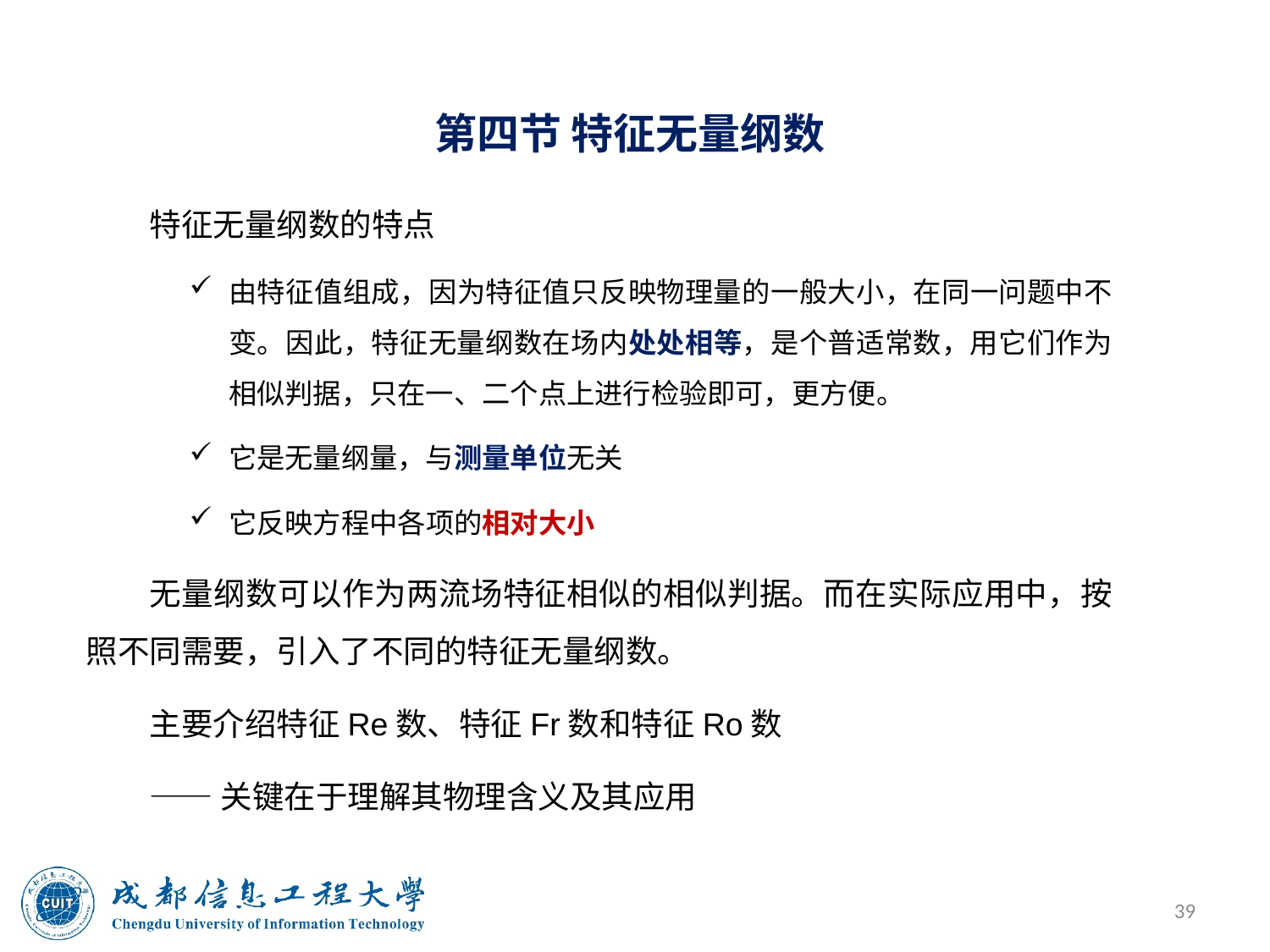

第四节 特征无量纲数
特征无量纲数的特点
由特征值组成，因为特征值只反映物理量的一般大小，在同一问题中不变。因此，特征无量纲数在场内处处相等，是个普适常数，用它们作为相似判据，只在一、二个点上进行检验即可，更方便。
它是无量纲量，与测量单位无关
它反映方程中各项的相对大小
无量纲数可以作为两流场特征相似的相似判据。而在实际应用中，按照不同需要，引入了不同的特征无量纲数。
主要介绍特征Re数、特征Fr数和特征Ro数
——关键在于理解其物理含义及其应用
39